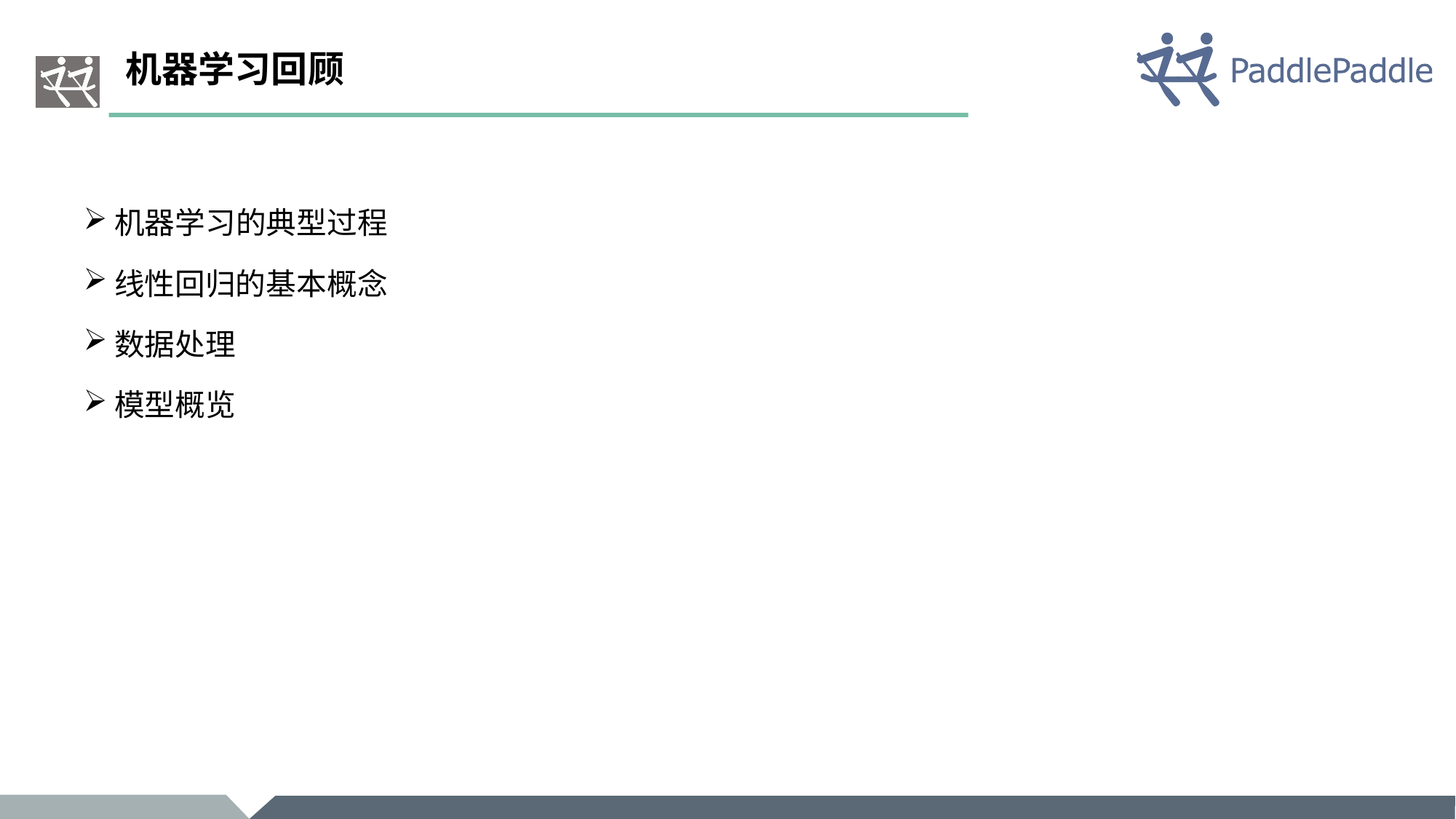

# 机器学习回顾

机器学习的典型过程
线性回归的基本概念
数据处理
模型概览